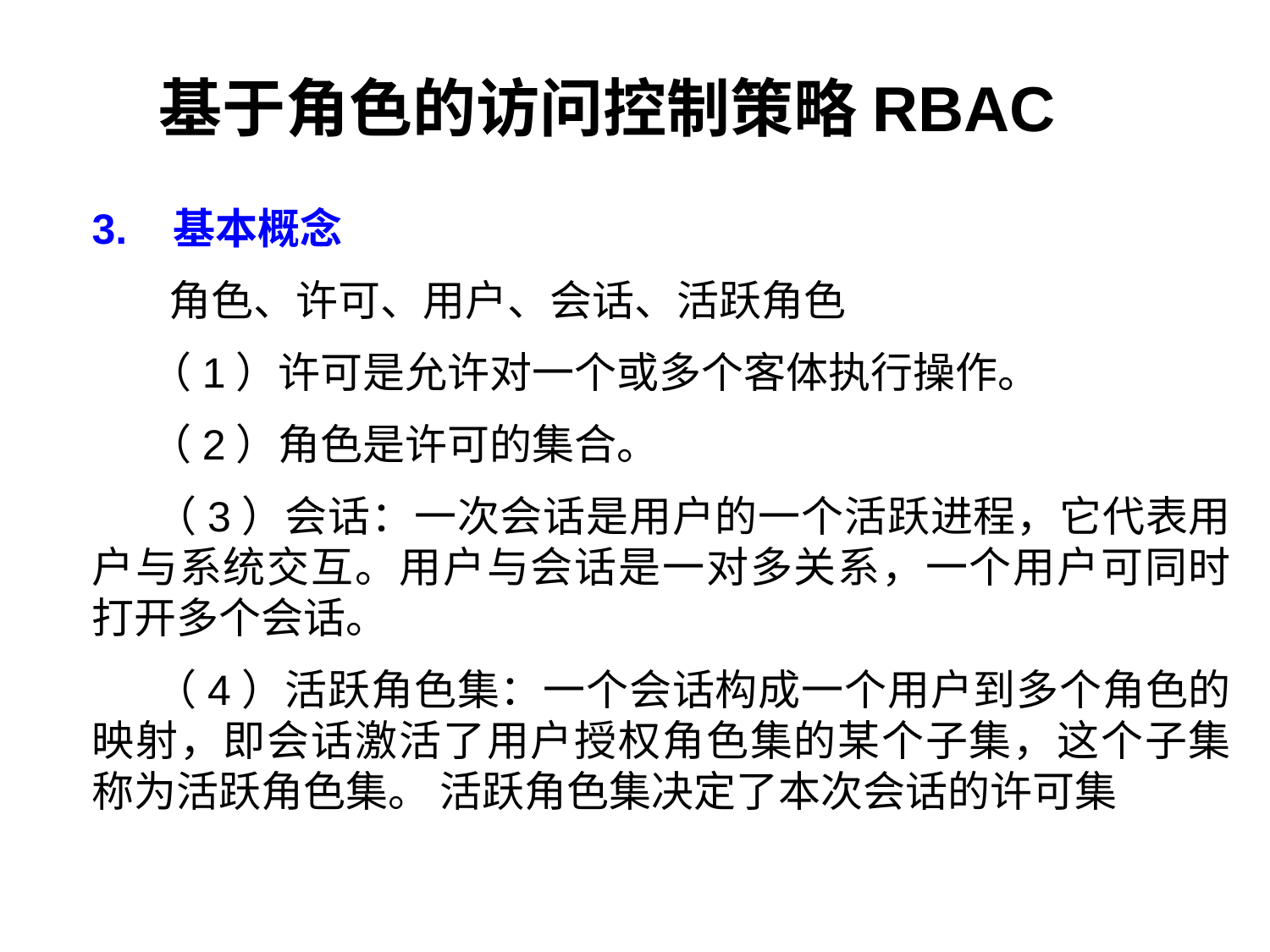

# 基于角色的访问控制策略RBAC
3.   基本概念
       角色、许可、用户、会话、活跃角色
     （1）许可是允许对一个或多个客体执行操作。
     （2）角色是许可的集合。
     （3）会话：一次会话是用户的一个活跃进程，它代表用户与系统交互。用户与会话是一对多关系，一个用户可同时打开多个会话。
     （4）活跃角色集：一个会话构成一个用户到多个角色的映射，即会话激活了用户授权角色集的某个子集，这个子集称为活跃角色集。 活跃角色集决定了本次会话的许可集